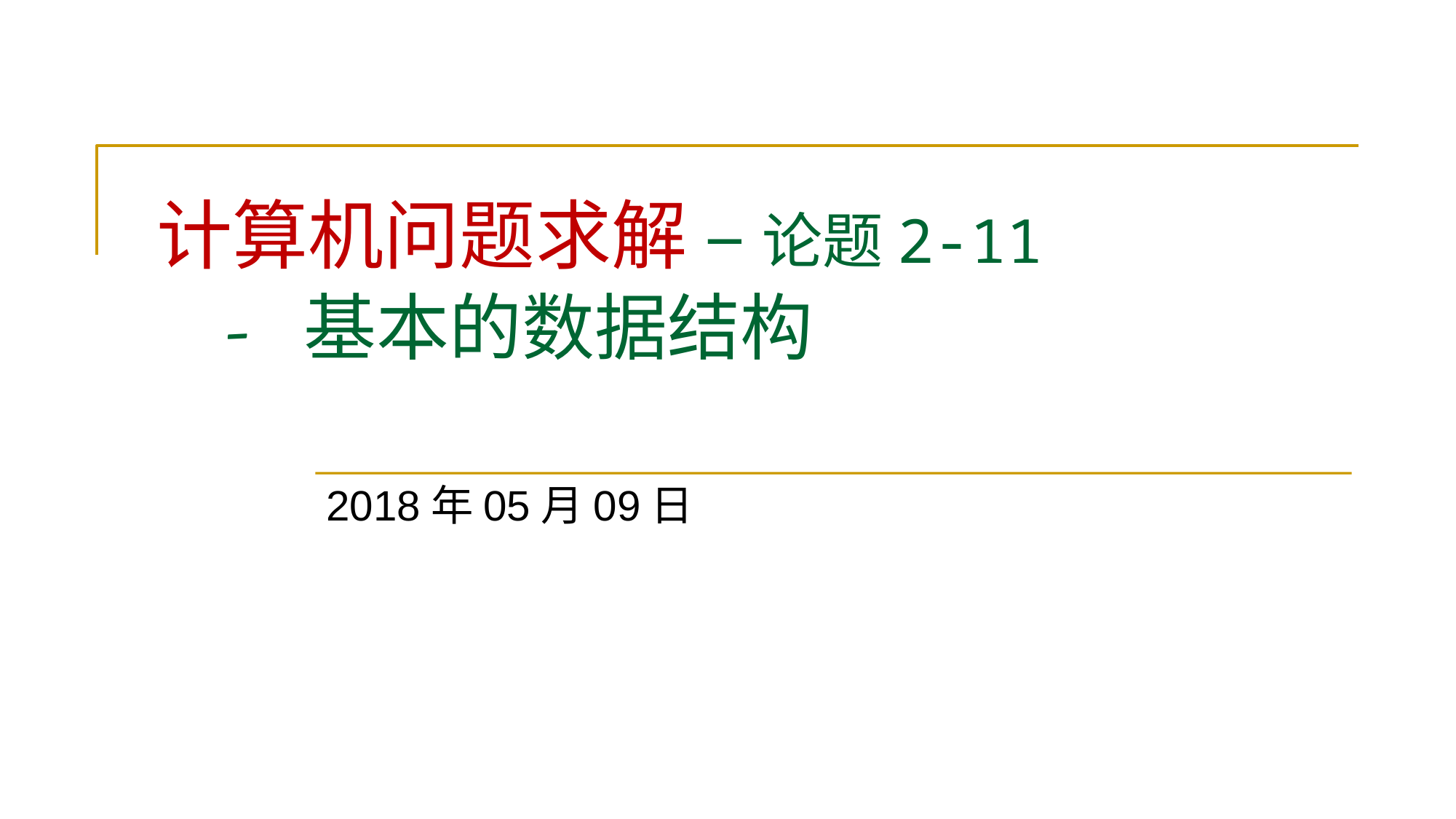

# 计算机问题求解 – 论题2-11 -  基本的数据结构
2018年05月09日